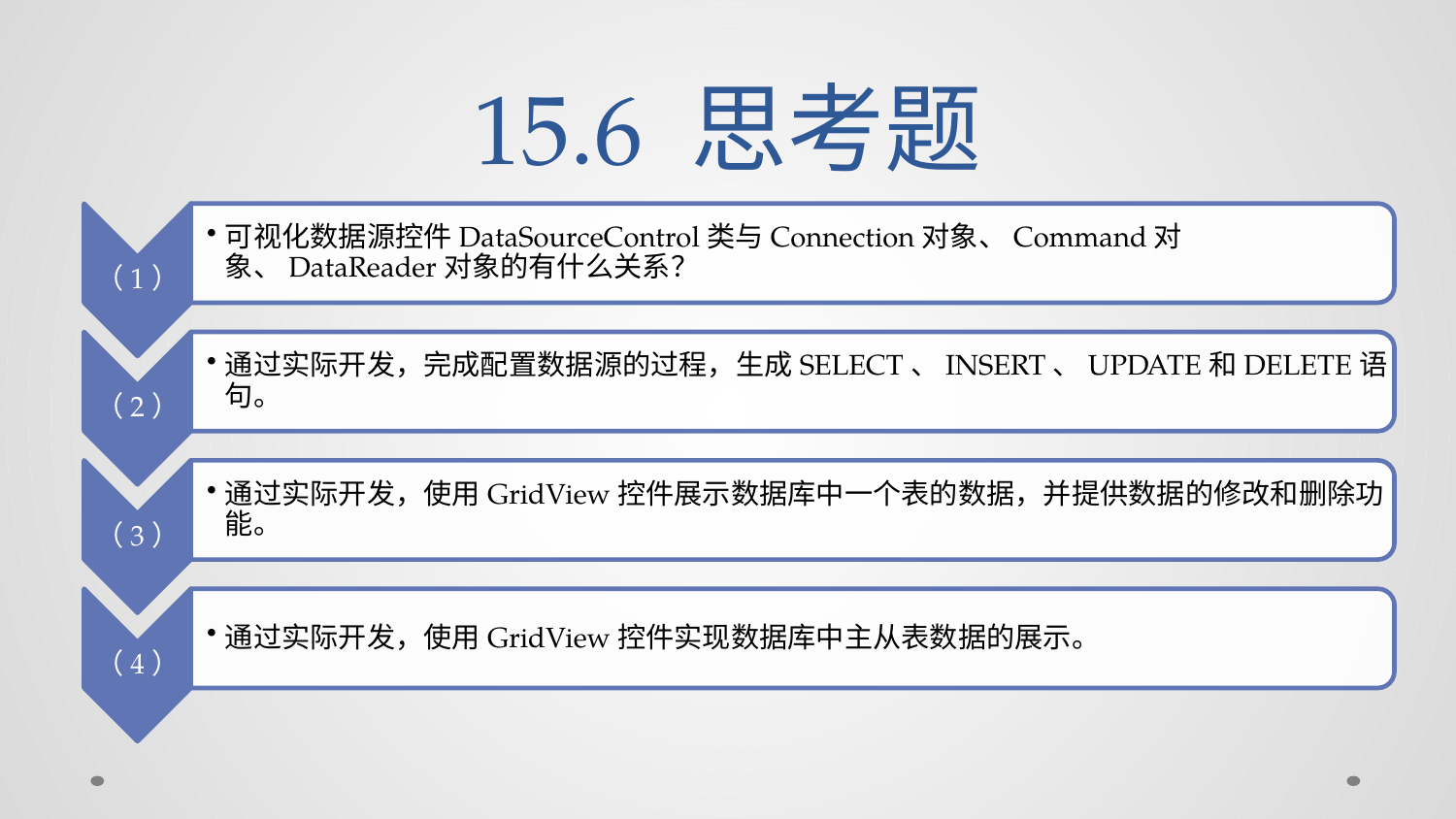

# 15.6 思考题
（1）
可视化数据源控件DataSourceControl类与Connection对象、Command对象、DataReader对象的有什么关系？
（2）
通过实际开发，完成配置数据源的过程，生成SELECT、INSERT、UPDATE和DELETE语句。
（3）
通过实际开发，使用GridView控件展示数据库中一个表的数据，并提供数据的修改和删除功能。
（4）
通过实际开发，使用GridView控件实现数据库中主从表数据的展示。